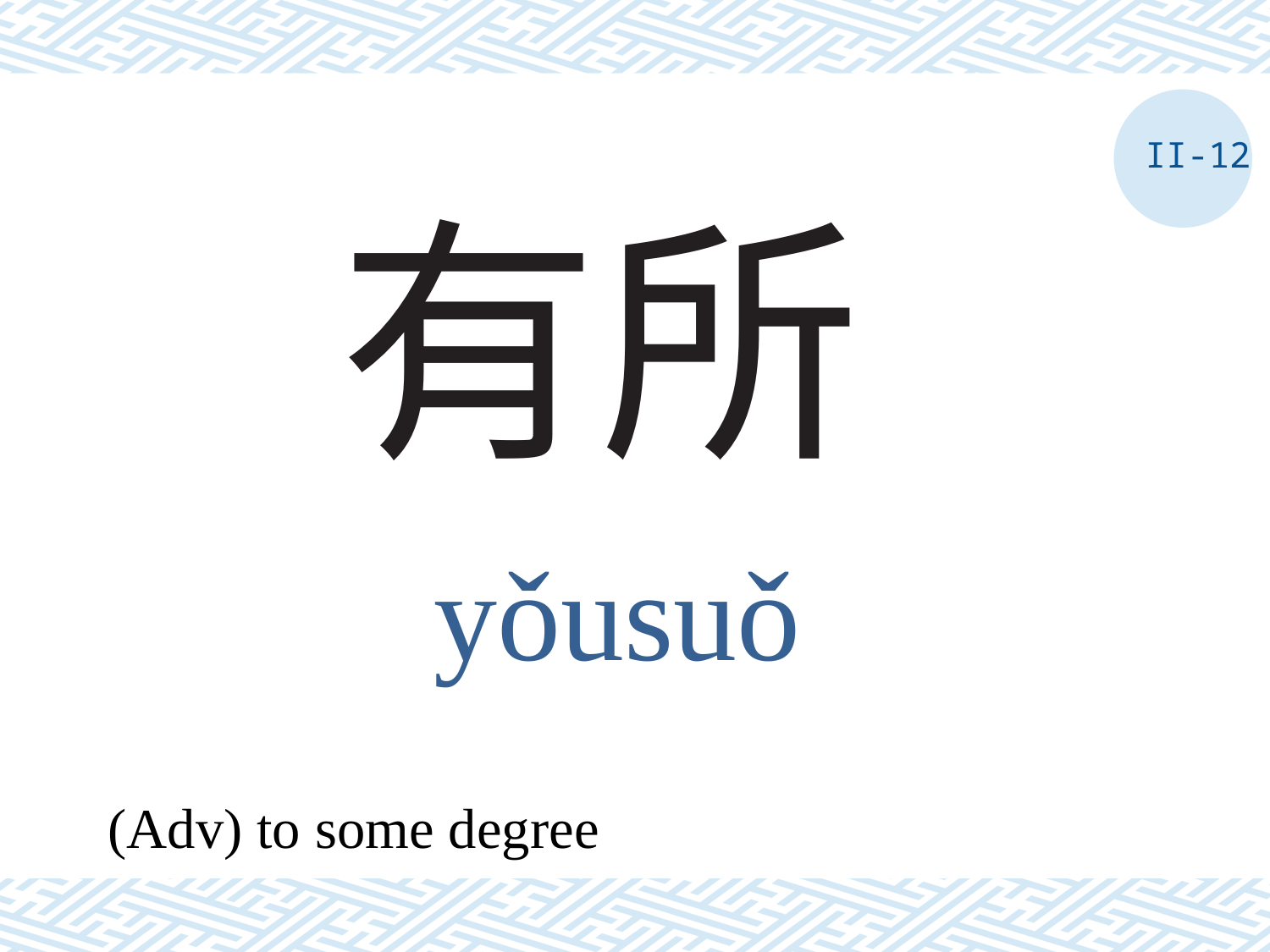

II-12

# 有所
yǒusuǒ
(Adv) to some degree